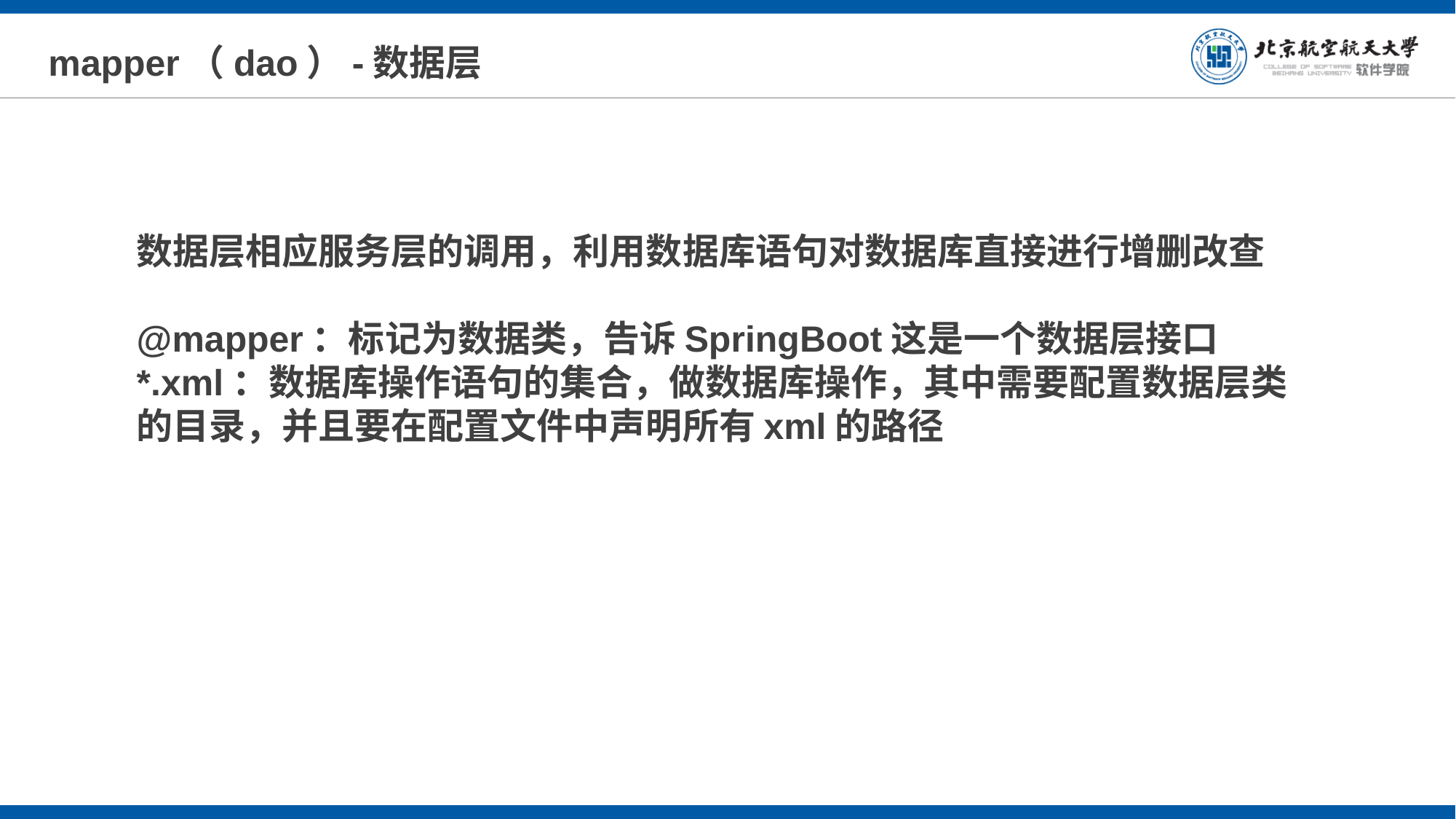

# mapper（dao）-数据层
数据层相应服务层的调用，利用数据库语句对数据库直接进行增删改查

@mapper：标记为数据类，告诉SpringBoot这是一个数据层接口
*.xml：数据库操作语句的集合，做数据库操作，其中需要配置数据层类的目录，并且要在配置文件中声明所有xml的路径
9